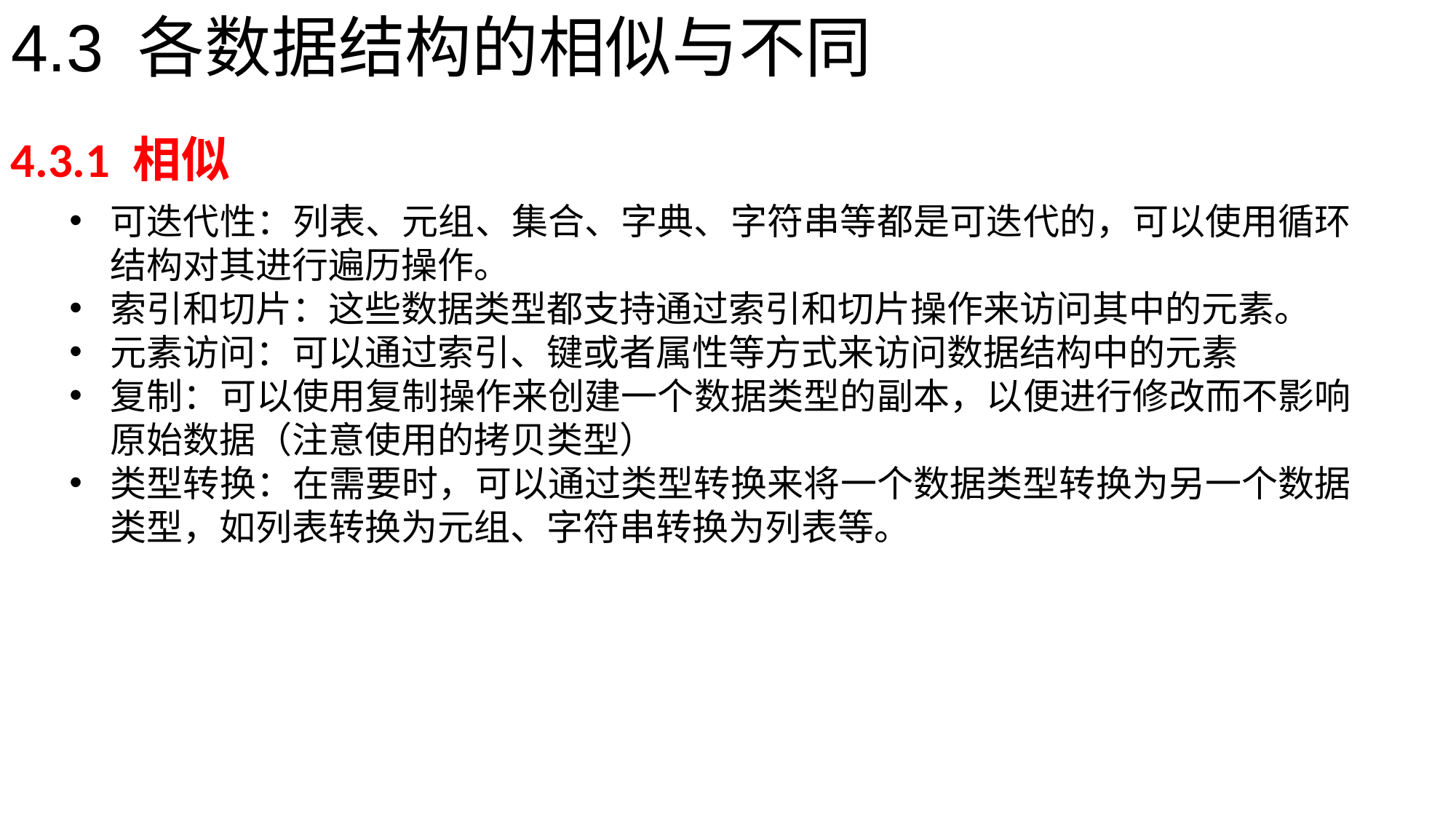

# 4.3 各数据结构的相似与不同
4.3.1 相似
可迭代性：列表、元组、集合、字典、字符串等都是可迭代的，可以使用循环结构对其进行遍历操作。
索引和切片：这些数据类型都支持通过索引和切片操作来访问其中的元素。
元素访问：可以通过索引、键或者属性等方式来访问数据结构中的元素
复制：可以使用复制操作来创建一个数据类型的副本，以便进行修改而不影响原始数据（注意使用的拷贝类型）
类型转换：在需要时，可以通过类型转换来将一个数据类型转换为另一个数据类型，如列表转换为元组、字符串转换为列表等。